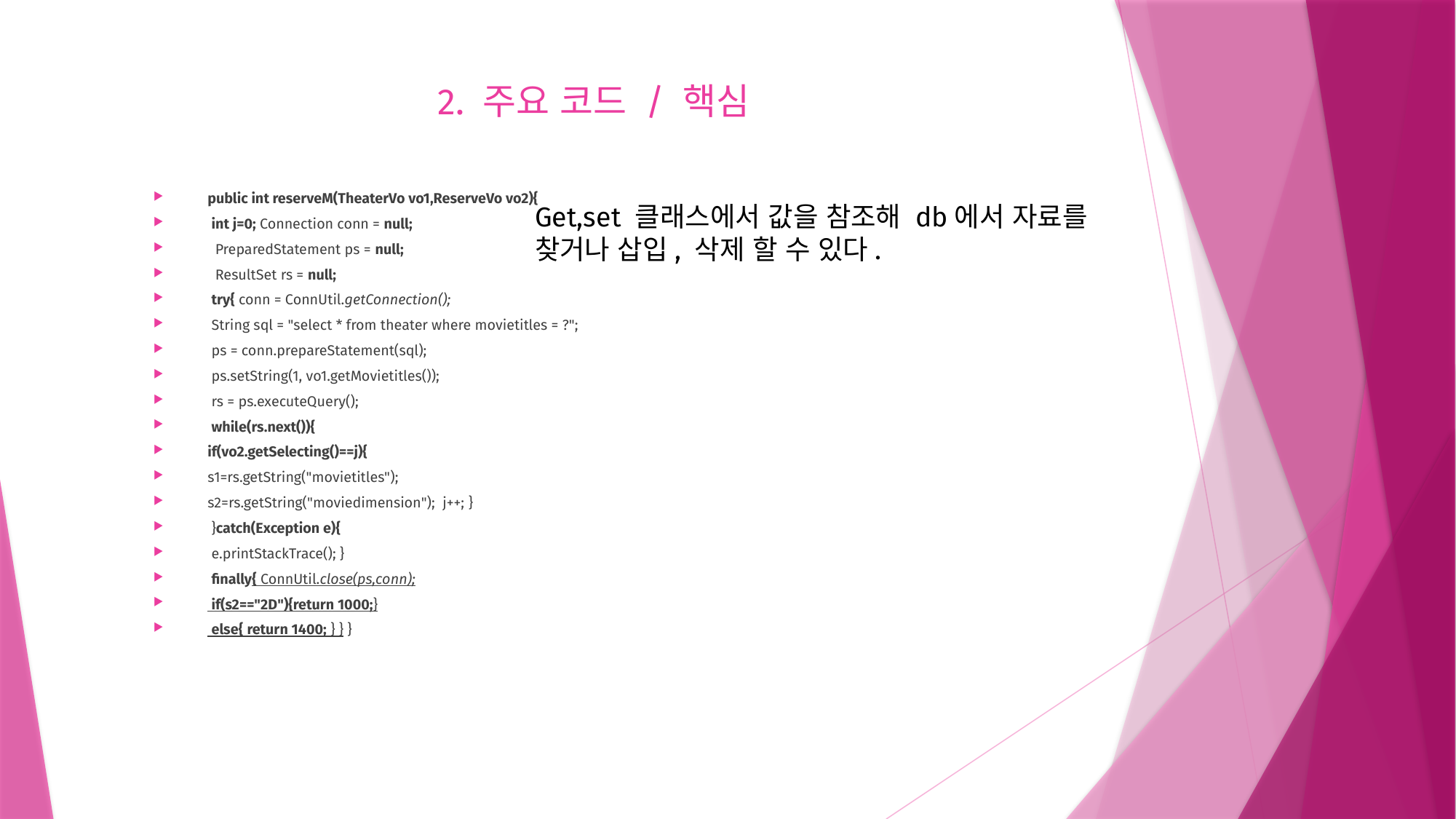

# 2. 주요 코드 / 핵심
public int reserveM(TheaterVo vo1,ReserveVo vo2){
 int j=0; Connection conn = null;
  PreparedStatement ps = null;
  ResultSet rs = null;
 try{ conn = ConnUtil.getConnection();
 String sql = "select * from theater where movietitles = ?";
 ps = conn.prepareStatement(sql);
 ps.setString(1, vo1.getMovietitles());
 rs = ps.executeQuery();
 while(rs.next()){
if(vo2.getSelecting()==j){
s1=rs.getString("movietitles");
s2=rs.getString("moviedimension");  j++; }
 }catch(Exception e){
 e.printStackTrace(); }
 finally{ ConnUtil.close(ps,conn);
 if(s2=="2D"){return 1000;}
 else{ return 1400; } } }
Get,set 클래스에서 값을 참조해 db에서 자료를 찾거나 삽입, 삭제 할 수 있다.